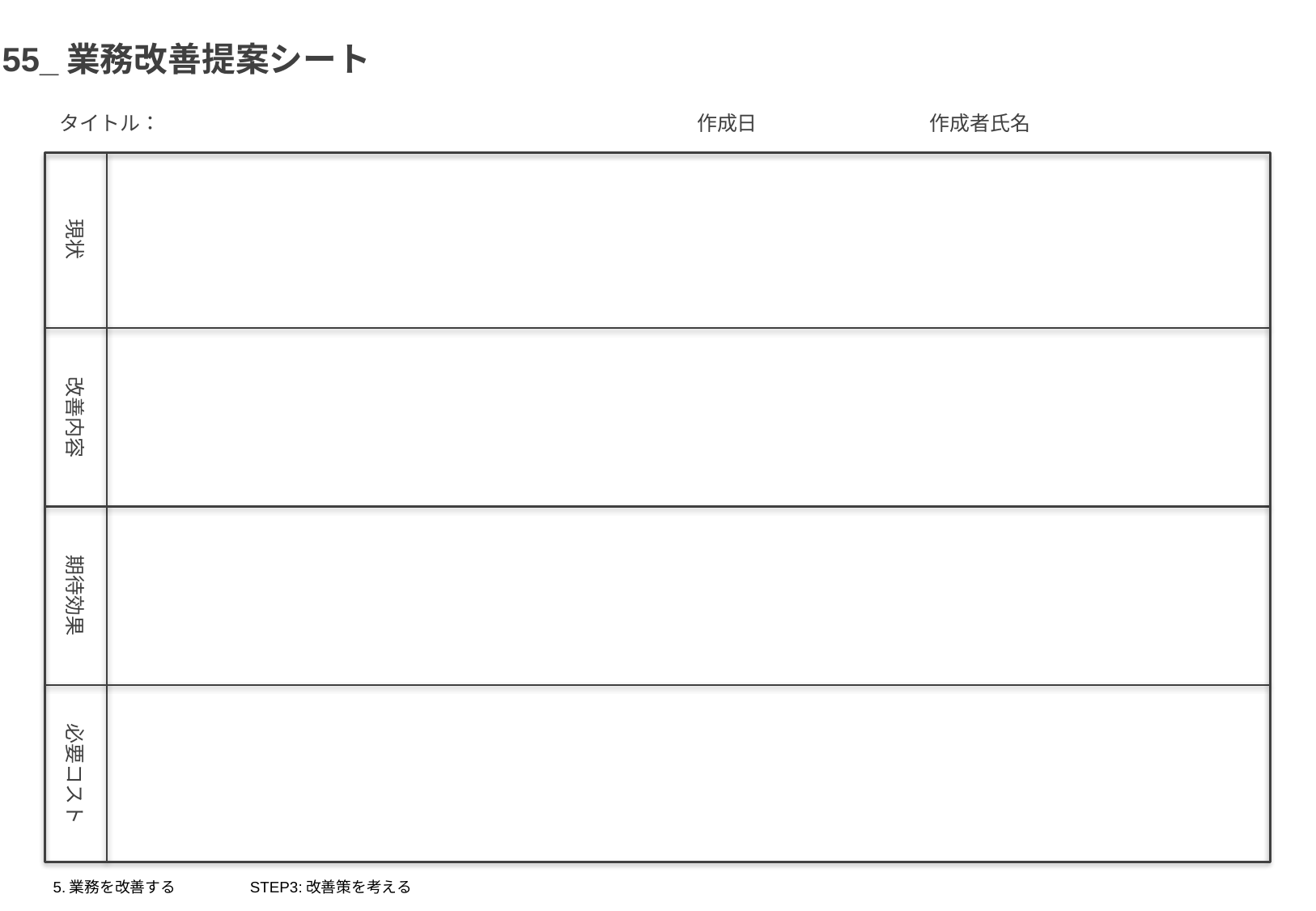

55_業務改善提案シート
作成者氏名
タイトル：
作成日

現状
改善内容
期待効果
必要コスト
5.業務を改善する
STEP3:改善策を考える